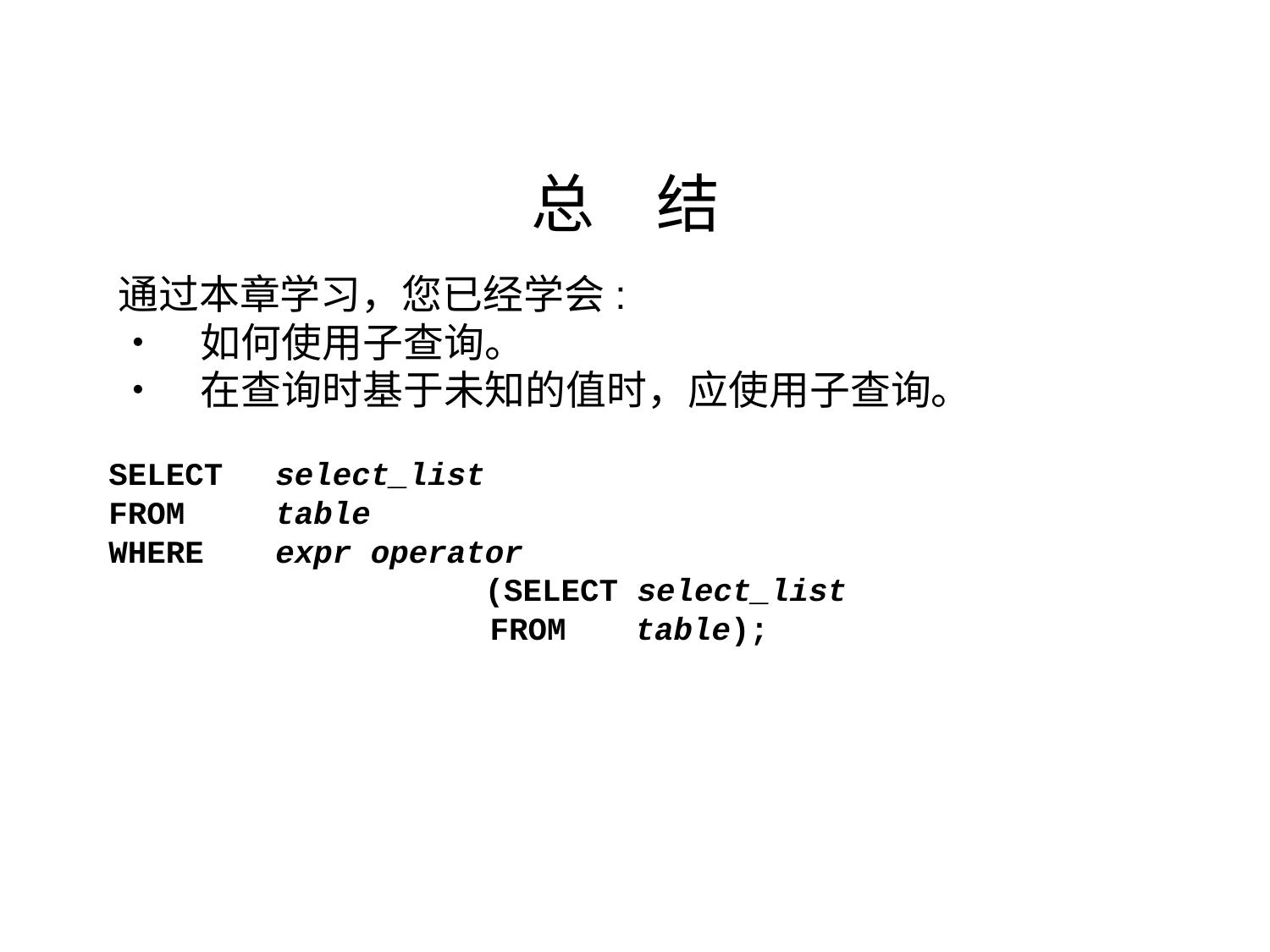

总 结
通过本章学习，您已经学会:
• 如何使用子查询。
• 在查询时基于未知的值时，应使用子查询。
SELECT select_list
FROM table
WHERE expr operator
(SELECT select_list
FROM table);